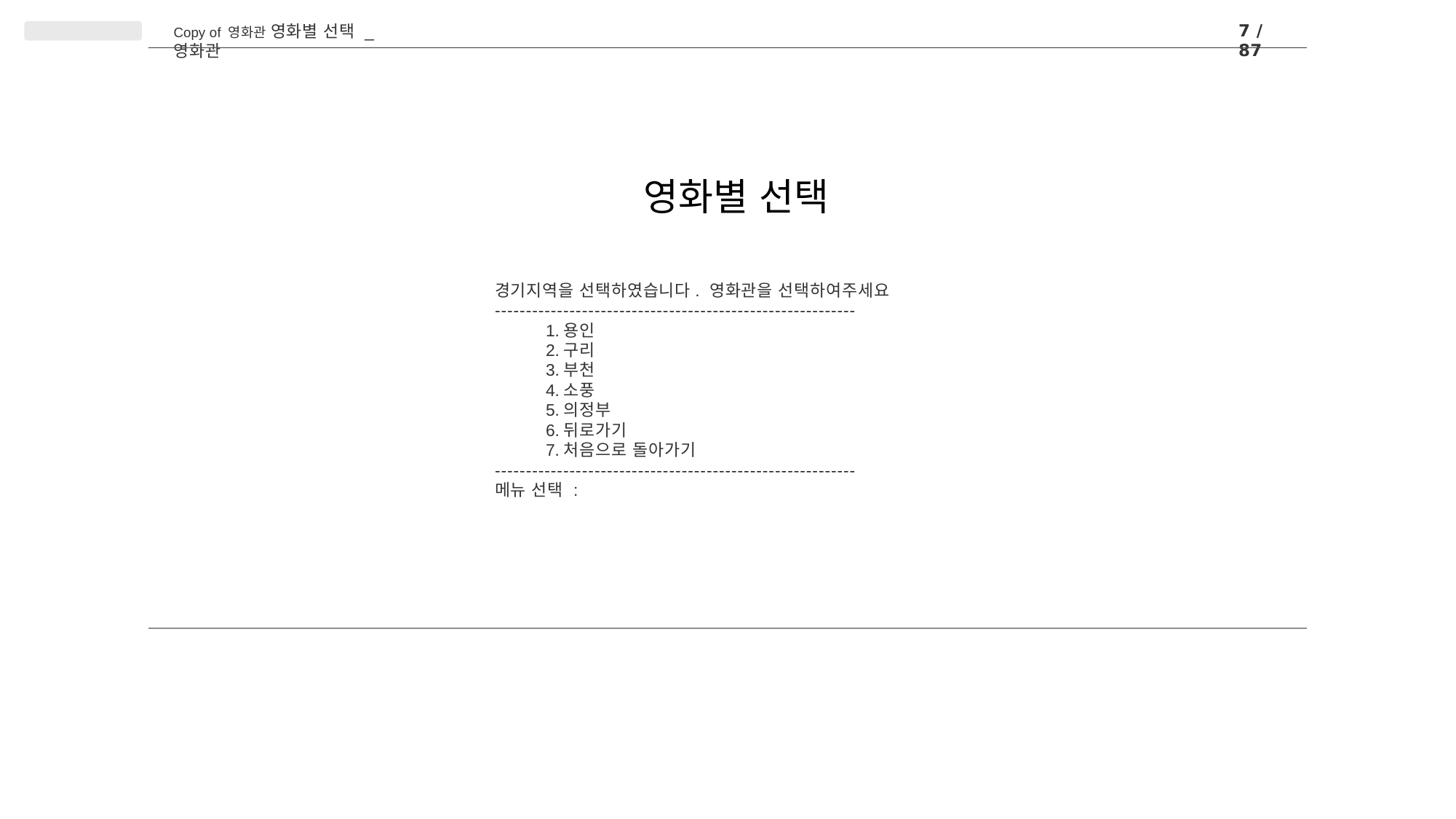

7 / 87
Copy of 영화관 영화별 선택 _ 영화관

# 영화별 선택
경기지역을 선택하였습니다. 영화관을 선택하여주세요
----------------------------------------------------------
용인
구리
부천
소풍
의정부
뒤로가기
처음으로 돌아가기
----------------------------------------------------------
메뉴 선택 :